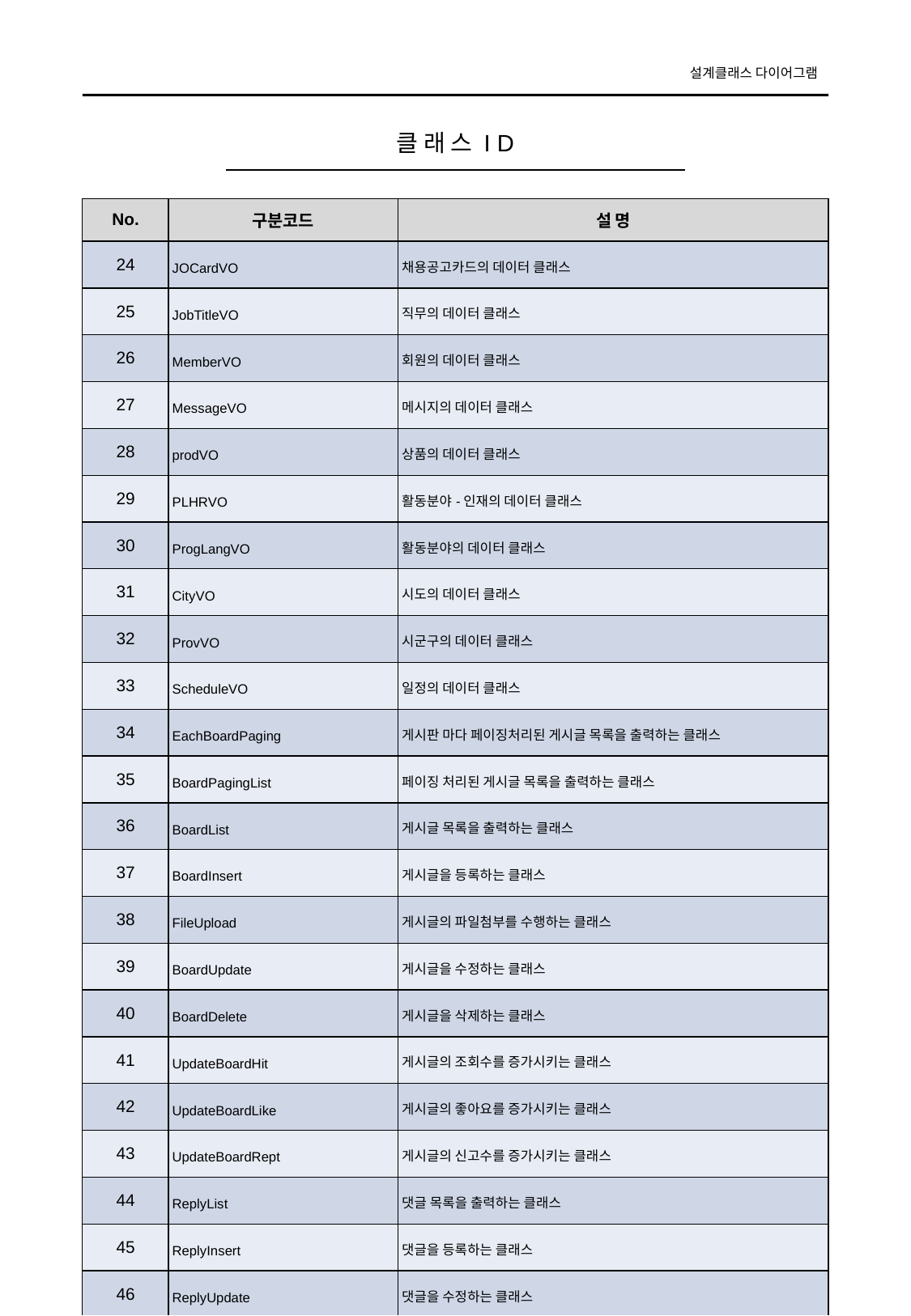

# 클 래 스 I D
| No. | 구분코드 | 설 명 |
| --- | --- | --- |
| 24 | JOCardVO | 채용공고카드의 데이터 클래스 |
| 25 | JobTitleVO | 직무의 데이터 클래스 |
| 26 | MemberVO | 회원의 데이터 클래스 |
| 27 | MessageVO | 메시지의 데이터 클래스 |
| 28 | prodVO | 상품의 데이터 클래스 |
| 29 | PLHRVO | 활동분야-인재의 데이터 클래스 |
| 30 | ProgLangVO | 활동분야의 데이터 클래스 |
| 31 | CityVO | 시도의 데이터 클래스 |
| 32 | ProvVO | 시군구의 데이터 클래스 |
| 33 | ScheduleVO | 일정의 데이터 클래스 |
| 34 | EachBoardPaging | 게시판 마다 페이징처리된 게시글 목록을 출력하는 클래스 |
| 35 | BoardPagingList | 페이징 처리된 게시글 목록을 출력하는 클래스 |
| 36 | BoardList | 게시글 목록을 출력하는 클래스 |
| 37 | BoardInsert | 게시글을 등록하는 클래스 |
| 38 | FileUpload | 게시글의 파일첨부를 수행하는 클래스 |
| 39 | BoardUpdate | 게시글을 수정하는 클래스 |
| 40 | BoardDelete | 게시글을 삭제하는 클래스 |
| 41 | UpdateBoardHit | 게시글의 조회수를 증가시키는 클래스 |
| 42 | UpdateBoardLike | 게시글의 좋아요를 증가시키는 클래스 |
| 43 | UpdateBoardRept | 게시글의 신고수를 증가시키는 클래스 |
| 44 | ReplyList | 댓글 목록을 출력하는 클래스 |
| 45 | ReplyInsert | 댓글을 등록하는 클래스 |
| 46 | ReplyUpdate | 댓글을 수정하는 클래스 |
5